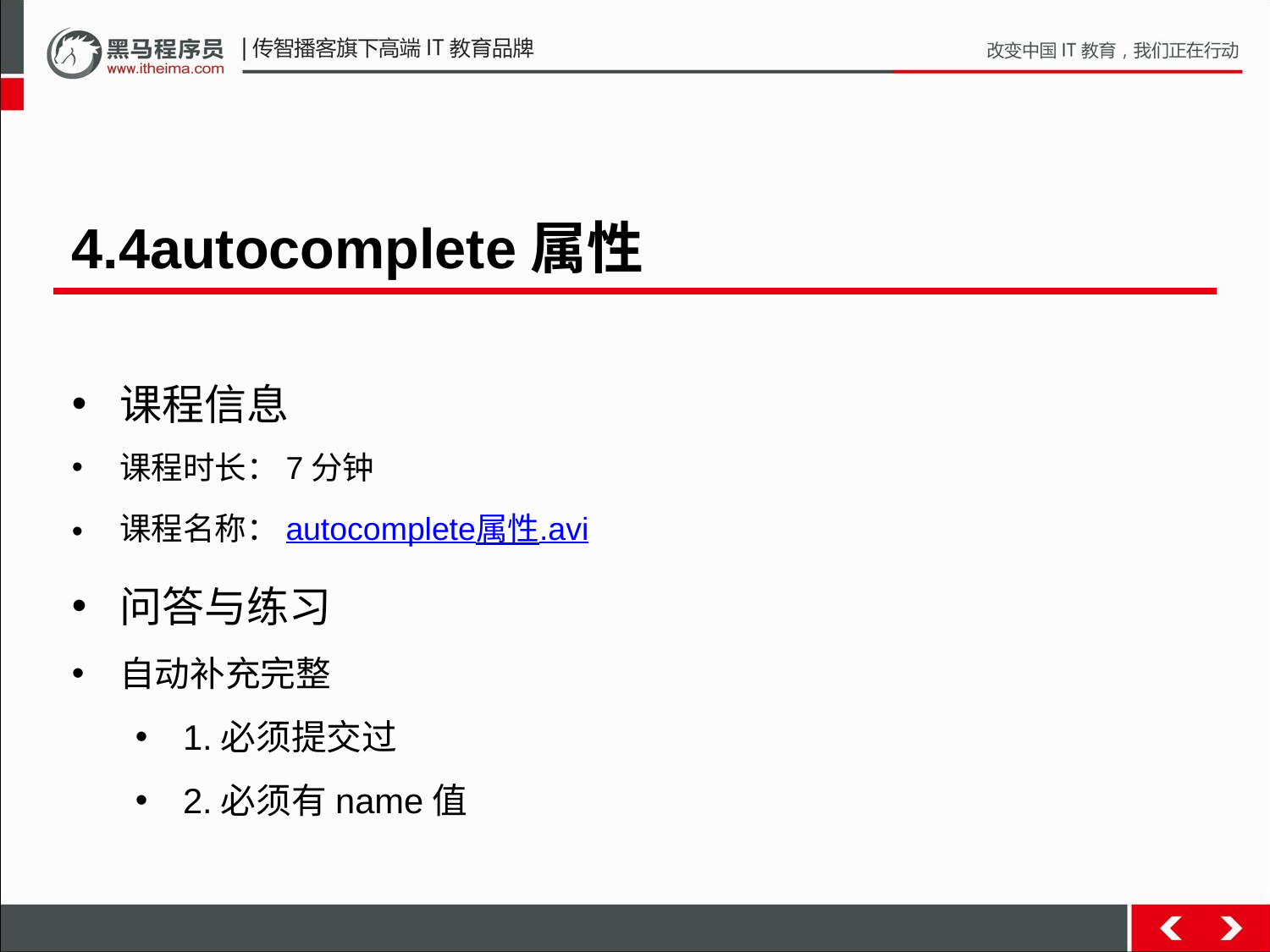

4.4autocomplete属性
课程信息
课程时长：7分钟
课程名称：autocomplete属性.avi
问答与练习
自动补充完整
1.必须提交过
2.必须有name值